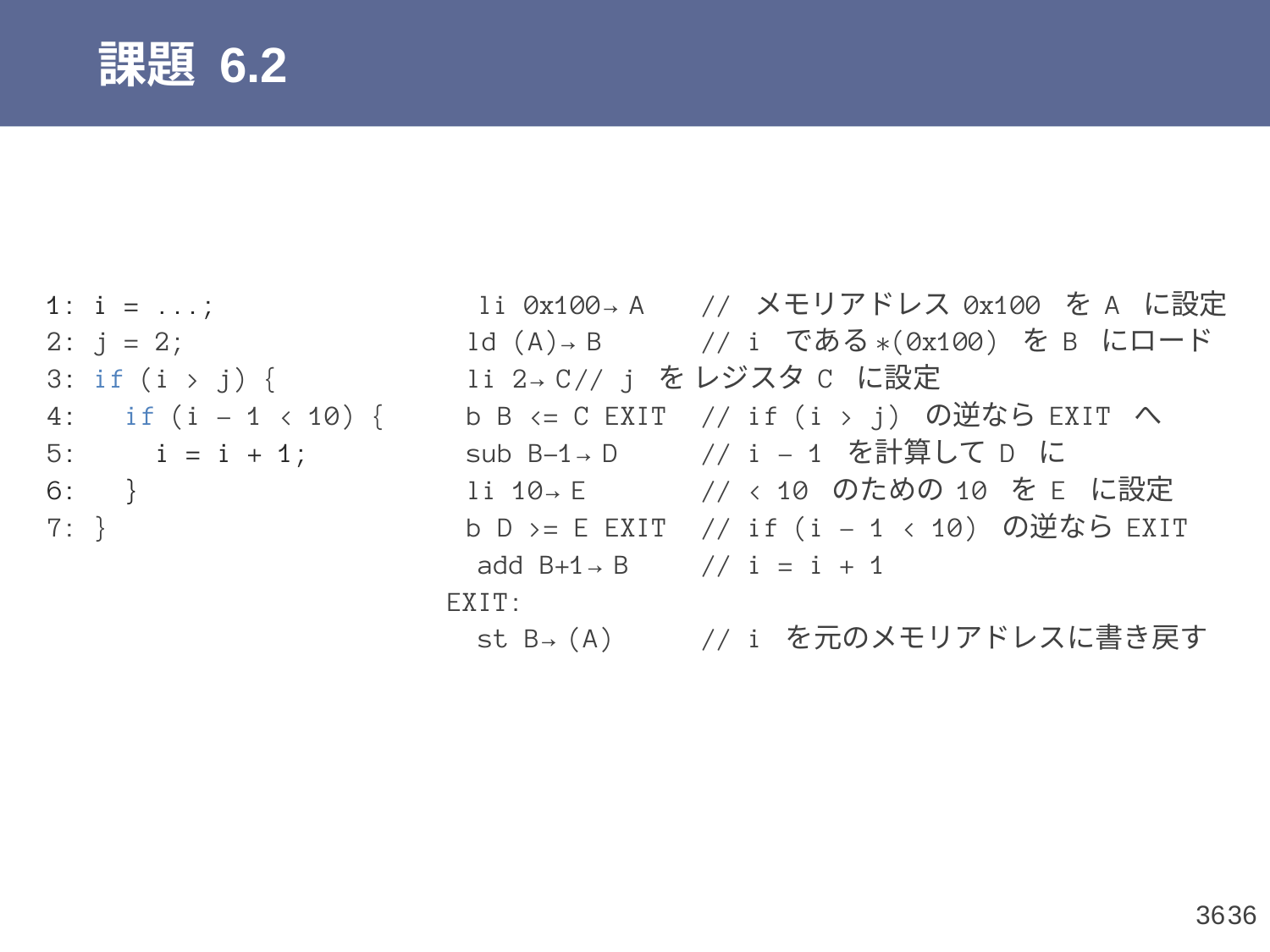

# 課題 6.2
1: i = ...;
2: j = 2;
3: if (i > j) {
4:   if (i – 1 < 10) {
5:     i = i + 1;
6:   }
7: }
  li 0x100→A	// メモリアドレス 0x100 を A に設定
  ld (A)→B	// i である*(0x100) を B にロード
  li 2→C	// j を レジスタ C に設定
  b B <= C EXIT	// if (i > j) の逆なら EXIT へ
  sub B-1→D	// i – 1 を計算して D に
  li 10→E	// < 10 のための 10 を E に設定
  b D >= E EXIT	// if (i – 1 < 10) の逆なら EXIT
  add B+1→B	// i = i + 1
EXIT:
  st B→(A)	// i を元のメモリアドレスに書き戻す
36